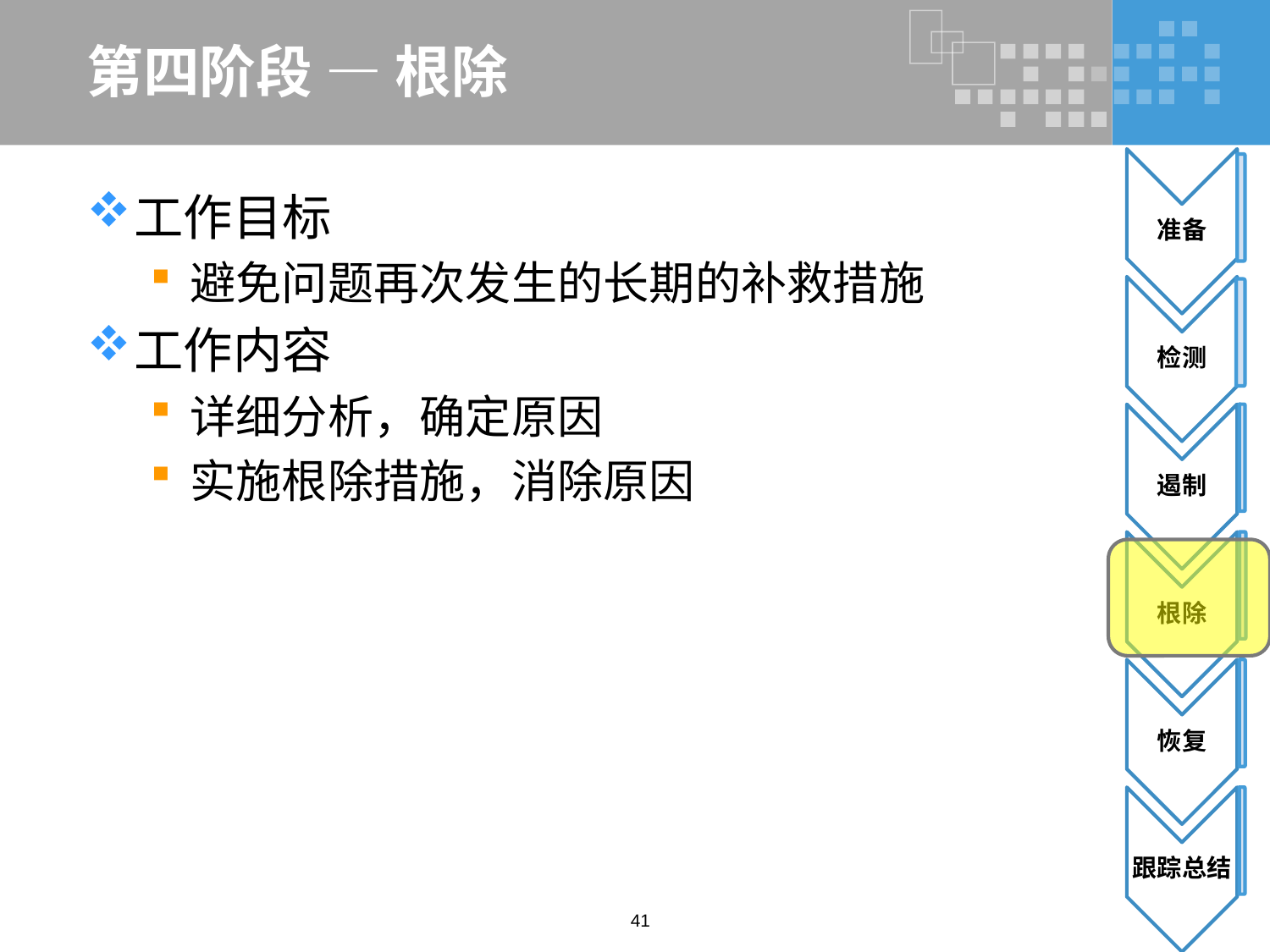

# 第四阶段 — 根除
准备
检测
遏制
根除
恢复

跟踪总结
工作目标
避免问题再次发生的长期的补救措施
工作内容
详细分析，确定原因
实施根除措施，消除原因

41